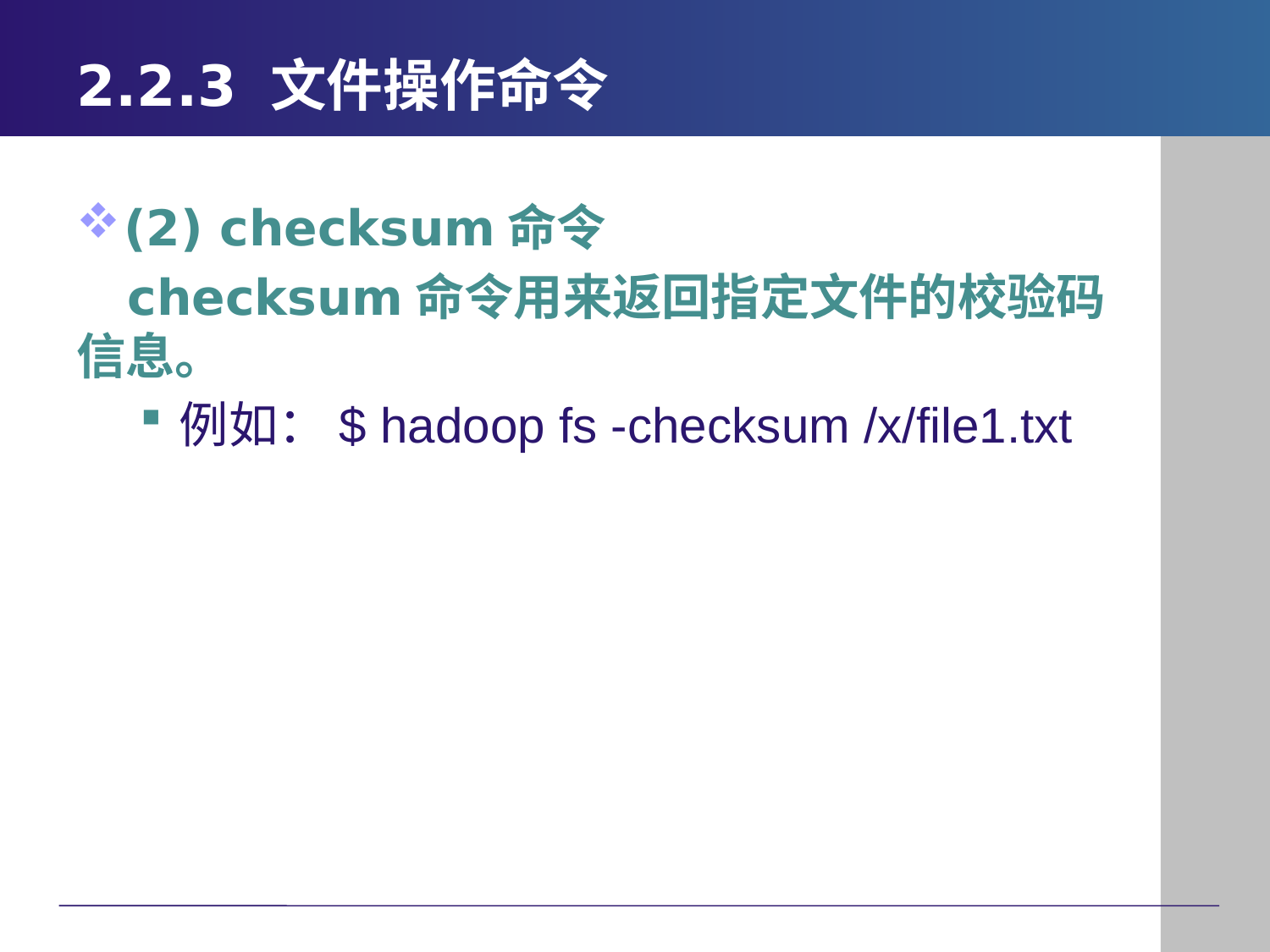

# 2.2.3 文件操作命令
(2) checksum命令
   checksum命令用来返回指定文件的校验码信息。
例如：$ hadoop fs -checksum /x/file1.txt